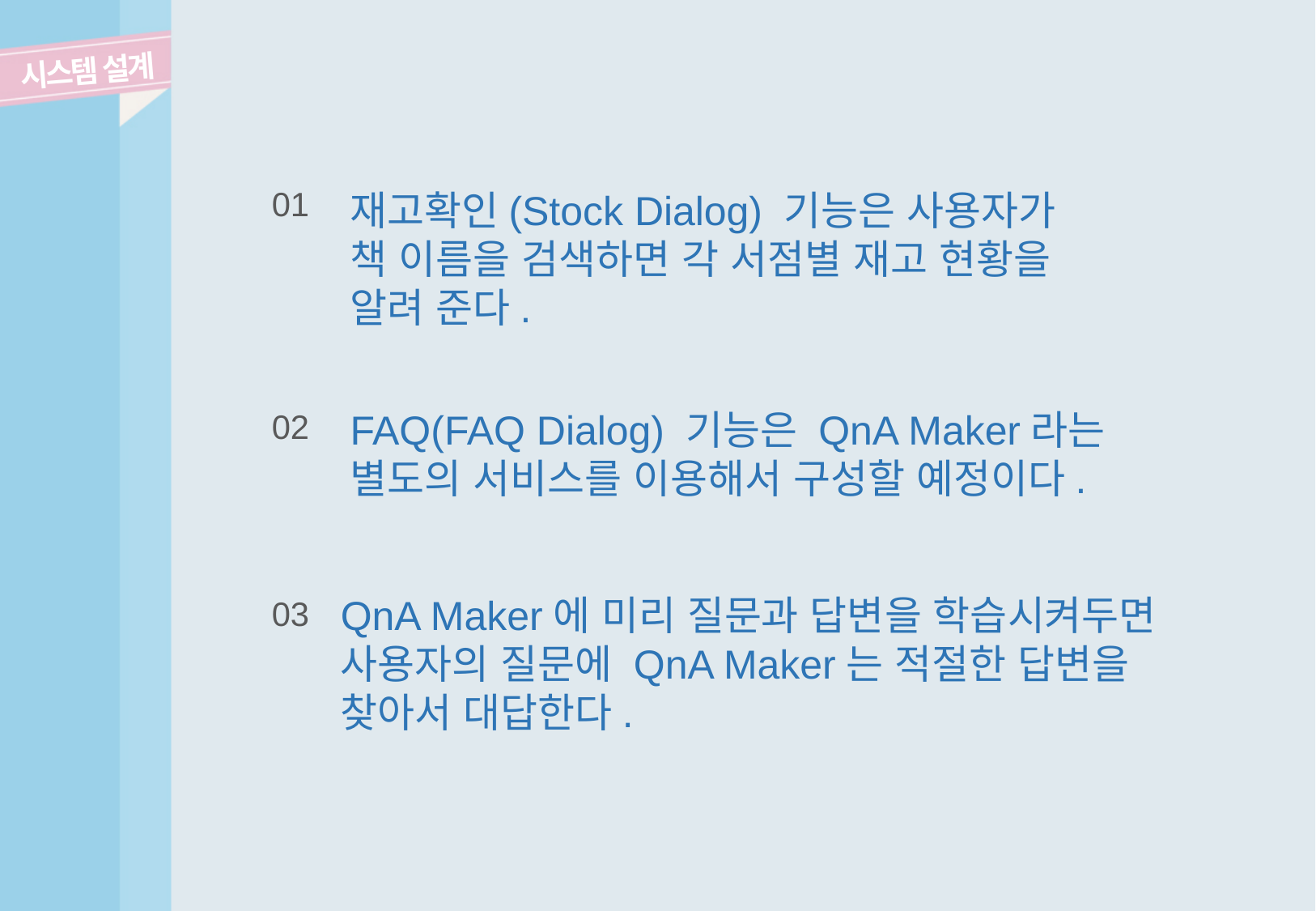

시스템 설계
01
재고확인(Stock Dialog) 기능은 사용자가
책 이름을 검색하면 각 서점별 재고 현황을
알려 준다.
FAQ(FAQ Dialog) 기능은 QnA Maker라는 별도의 서비스를 이용해서 구성할 예정이다.
02
QnA Maker에 미리 질문과 답변을 학습시켜두면 사용자의 질문에 QnA Maker는 적절한 답변을 찾아서 대답한다.
03